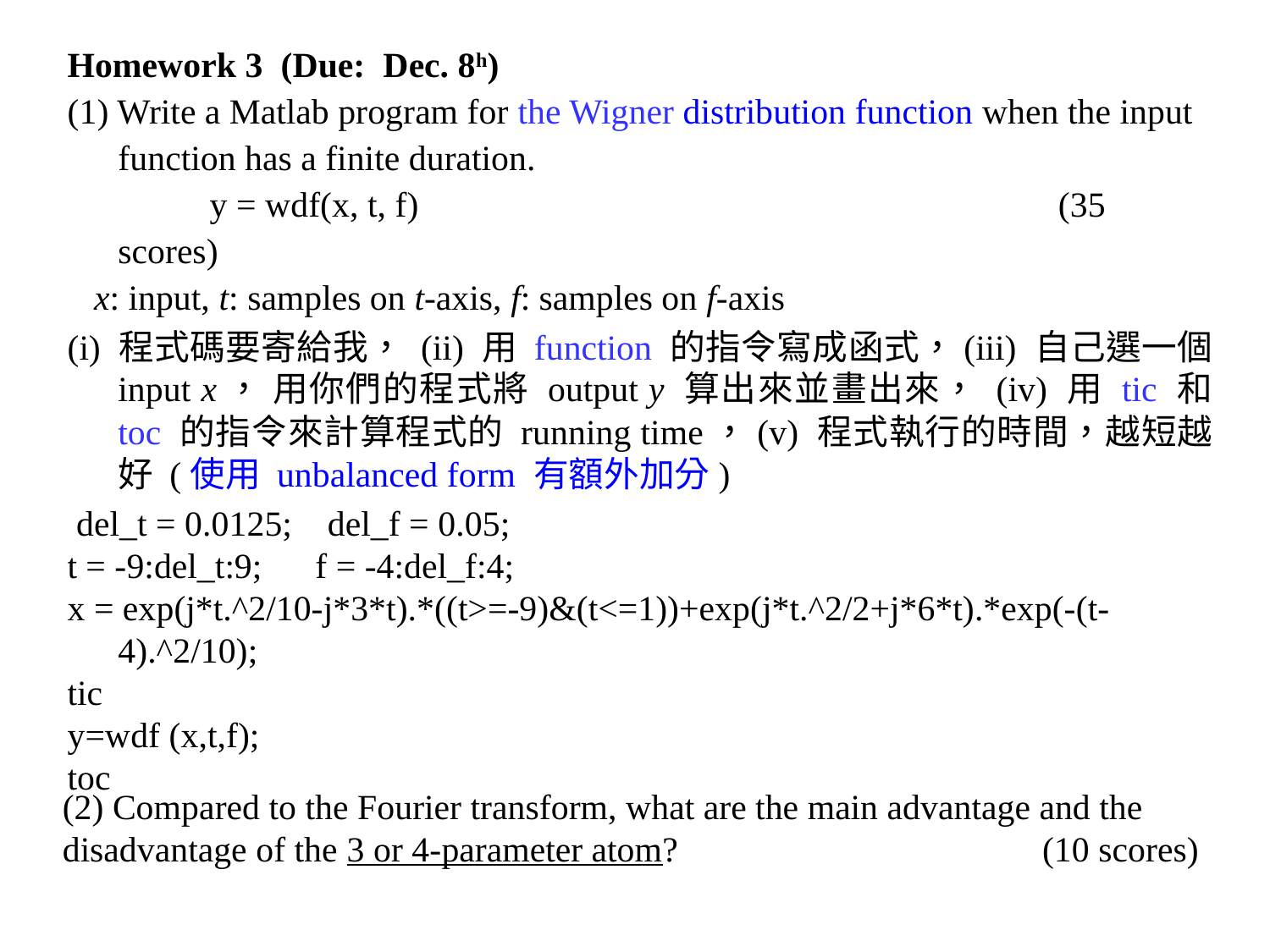

Homework 3  (Due:  Dec. 8h)
(1) Write a Matlab program for the Wigner distribution function when the input function has a finite duration.
                y = wdf(x, t, f)                                                                        (35 scores)
   x: input, t: samples on t-axis, f: samples on f-axis
(i) 程式碼要寄給我， (ii) 用 function 的指令寫成函式，(iii) 自己選一個 input x， 用你們的程式將 output y 算出來並畫出來， (iv) 用 tic 和 toc 的指令來計算程式的 running time，(v) 程式執行的時間，越短越好 (使用 unbalanced form 有額外加分)
 del_t = 0.0125;    del_f = 0.05;
t = -9:del_t:9;      f = -4:del_f:4;
x = exp(j*t.^2/10-j*3*t).*((t>=-9)&(t<=1))+exp(j*t.^2/2+j*6*t).*exp(-(t-4).^2/10);
tic
y=wdf (x,t,f);
toc
(2) Compared to the Fourier transform, what are the main advantage and the disadvantage of the 3 or 4-parameter atom?                                         (10 scores)